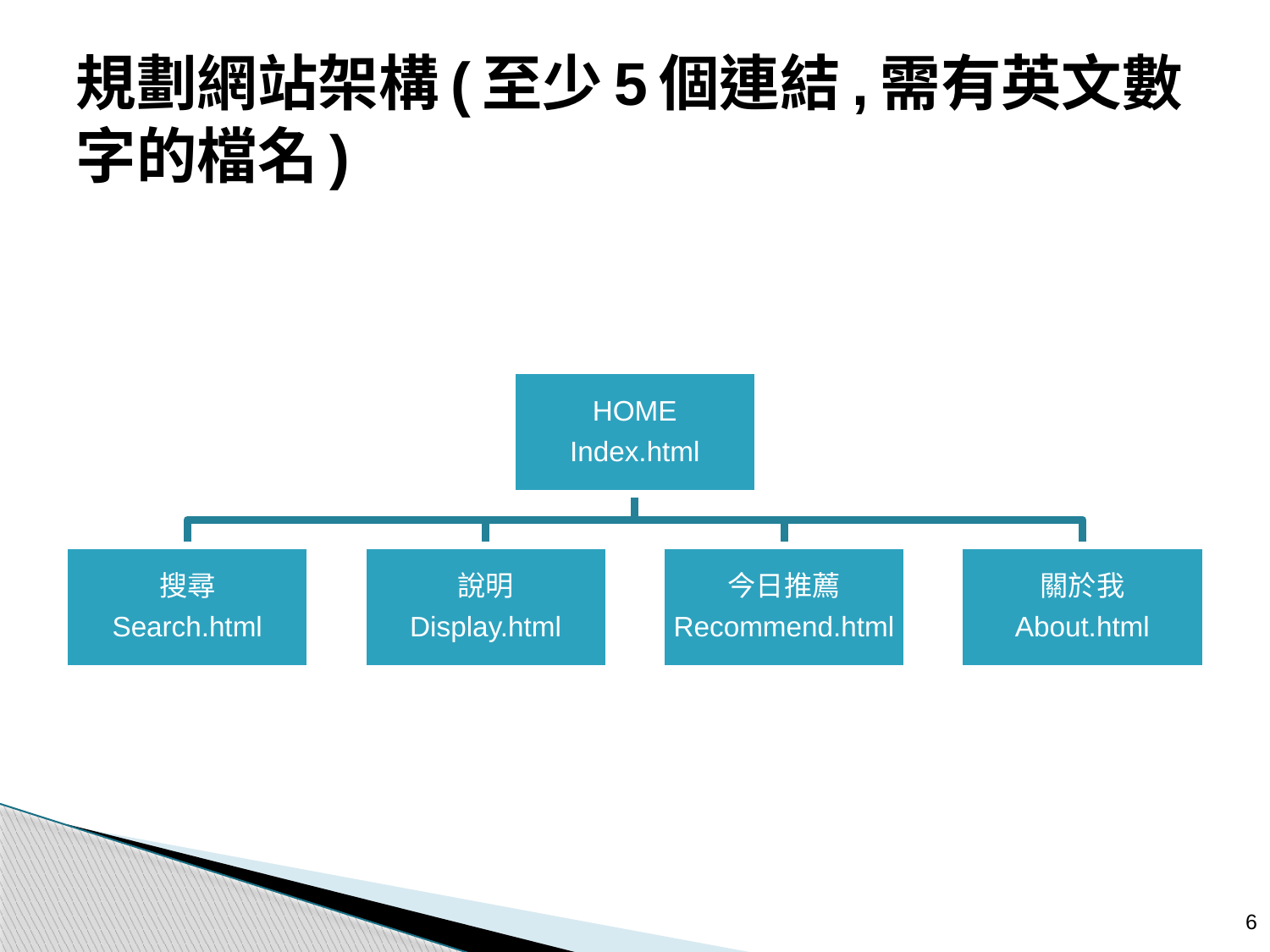

# 規劃網站架構(至少5個連結,需有英文數字的檔名)
HOME
Index.html
搜尋
Search.html
說明
Display.html
今日推薦
Recommend.html
關於我
About.html
6